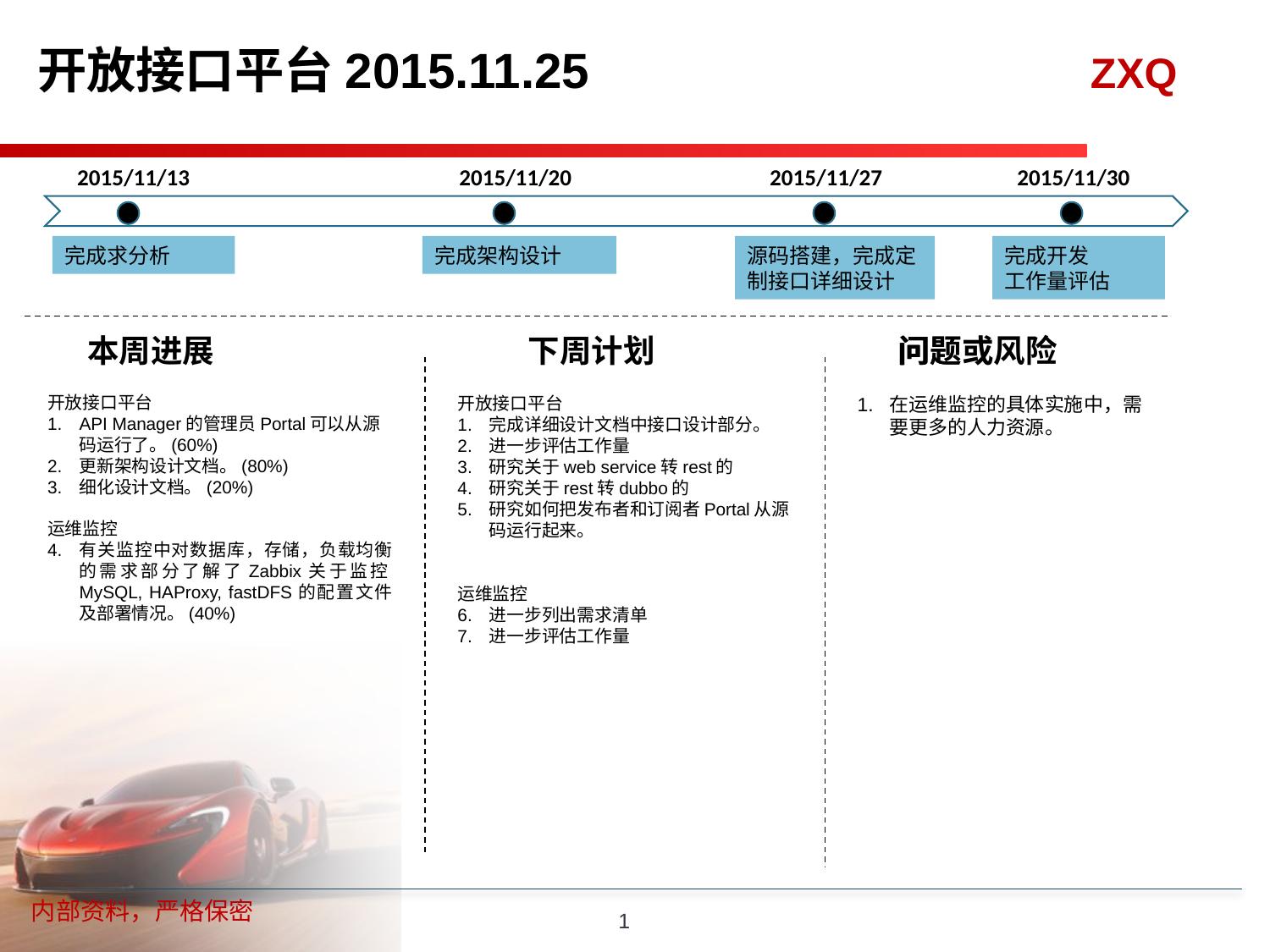

# 开放接口平台2015.11.25
2015/11/13
2015/11/20
2015/11/27
2015/11/30

完成求分析
完成架构设计
源码搭建，完成定制接口详细设计
完成开发
工作量评估
下周计划
问题
问题或风险
本周进展
开放接口平台
API Manager的管理员Portal可以从源码运行了。(60%)
更新架构设计文档。(80%)
细化设计文档。(20%)

运维监控
有关监控中对数据库，存储，负载均衡的需求部分了解了Zabbix关于监控MySQL, HAProxy, fastDFS的配置文件及部署情况。(40%)
开放接口平台
完成详细设计文档中接口设计部分。
进一步评估工作量
研究关于web service转rest的
研究关于rest转dubbo的
研究如何把发布者和订阅者Portal从源码运行起来。

运维监控
进一步列出需求清单
进一步评估工作量

在运维监控的具体实施中，需要更多的人力资源。

1